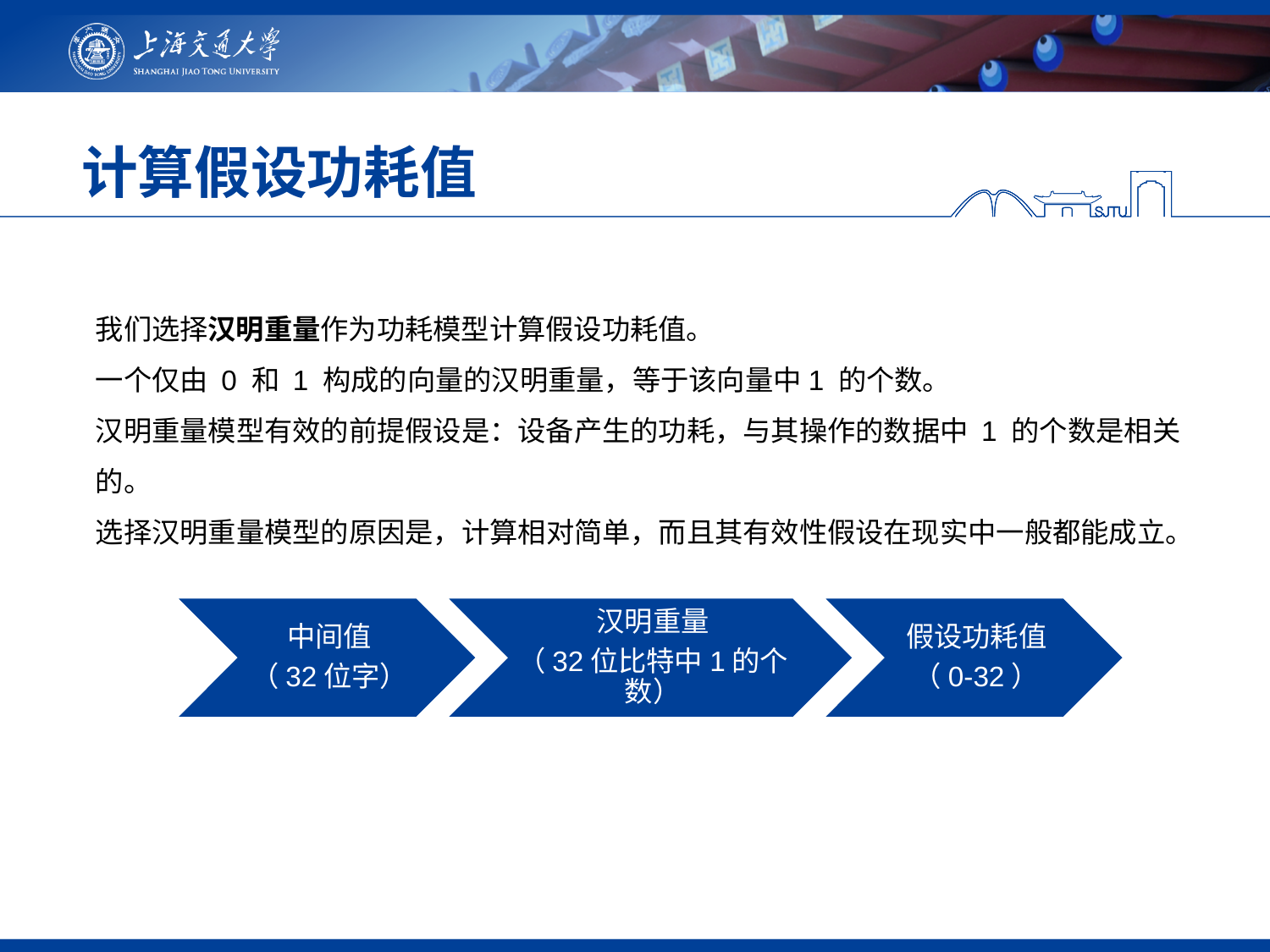

# 计算假设功耗值
我们选择汉明重量作为功耗模型计算假设功耗值。
一个仅由 0 和 1 构成的向量的汉明重量，等于该向量中1 的个数。
汉明重量模型有效的前提假设是：设备产生的功耗，与其操作的数据中 1 的个数是相关的。
选择汉明重量模型的原因是，计算相对简单，而且其有效性假设在现实中一般都能成立。
中间值
（32位字）
汉明重量
（32位比特中1的个数）
假设功耗值
（0-32）